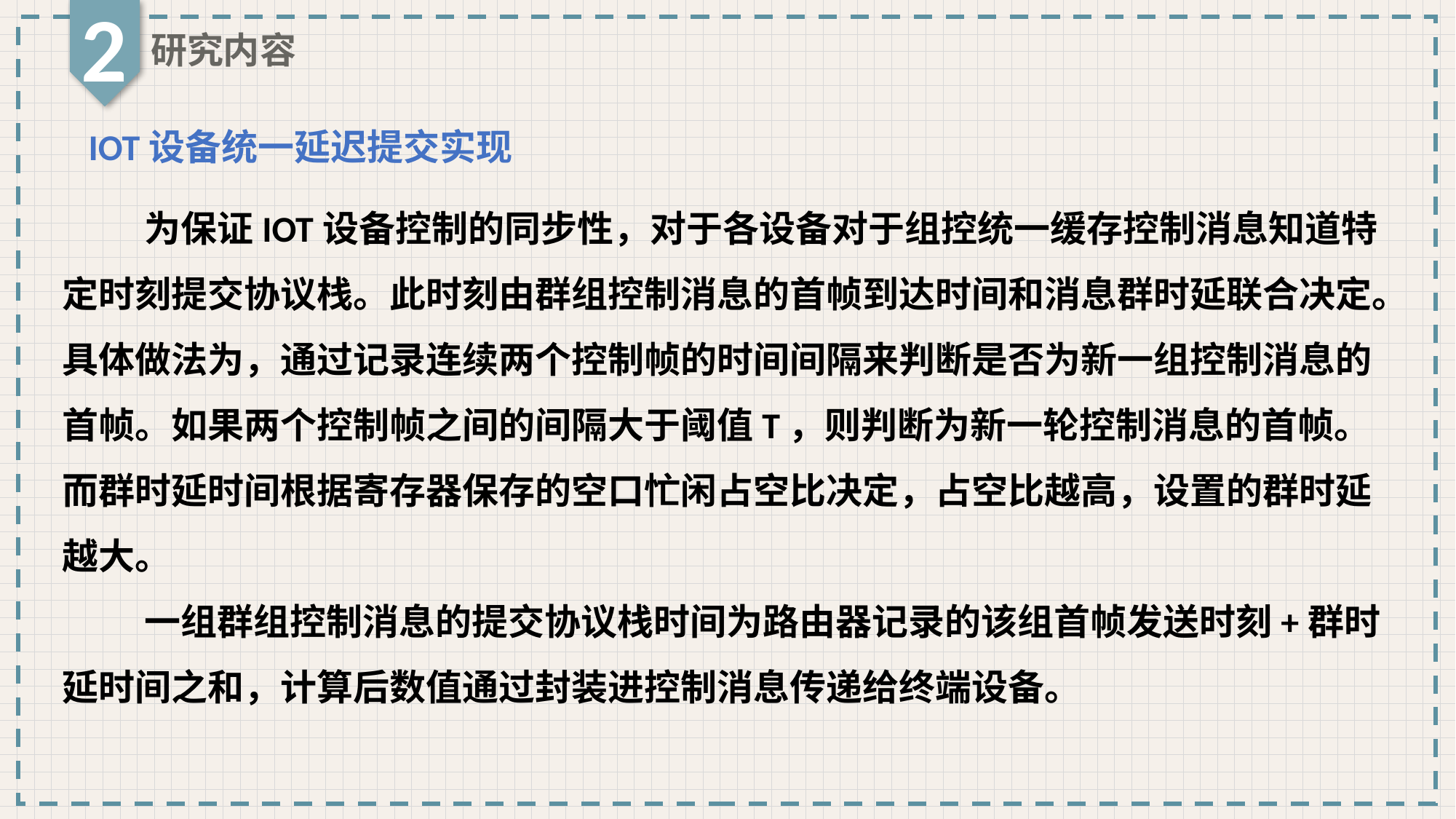

2

研究内容
 IOT设备统一延迟提交实现
         为保证IOT设备控制的同步性，对于各设备对于组控统一缓存控制消息知道特定时刻提交协议栈。此时刻由群组控制消息的首帧到达时间和消息群时延联合决定。
具体做法为，通过记录连续两个控制帧的时间间隔来判断是否为新一组控制消息的首帧。如果两个控制帧之间的间隔大于阈值T，则判断为新一轮控制消息的首帧。
而群时延时间根据寄存器保存的空口忙闲占空比决定，占空比越高，设置的群时延越大。
         一组群组控制消息的提交协议栈时间为路由器记录的该组首帧发送时刻+群时延时间之和，计算后数值通过封装进控制消息传递给终端设备。